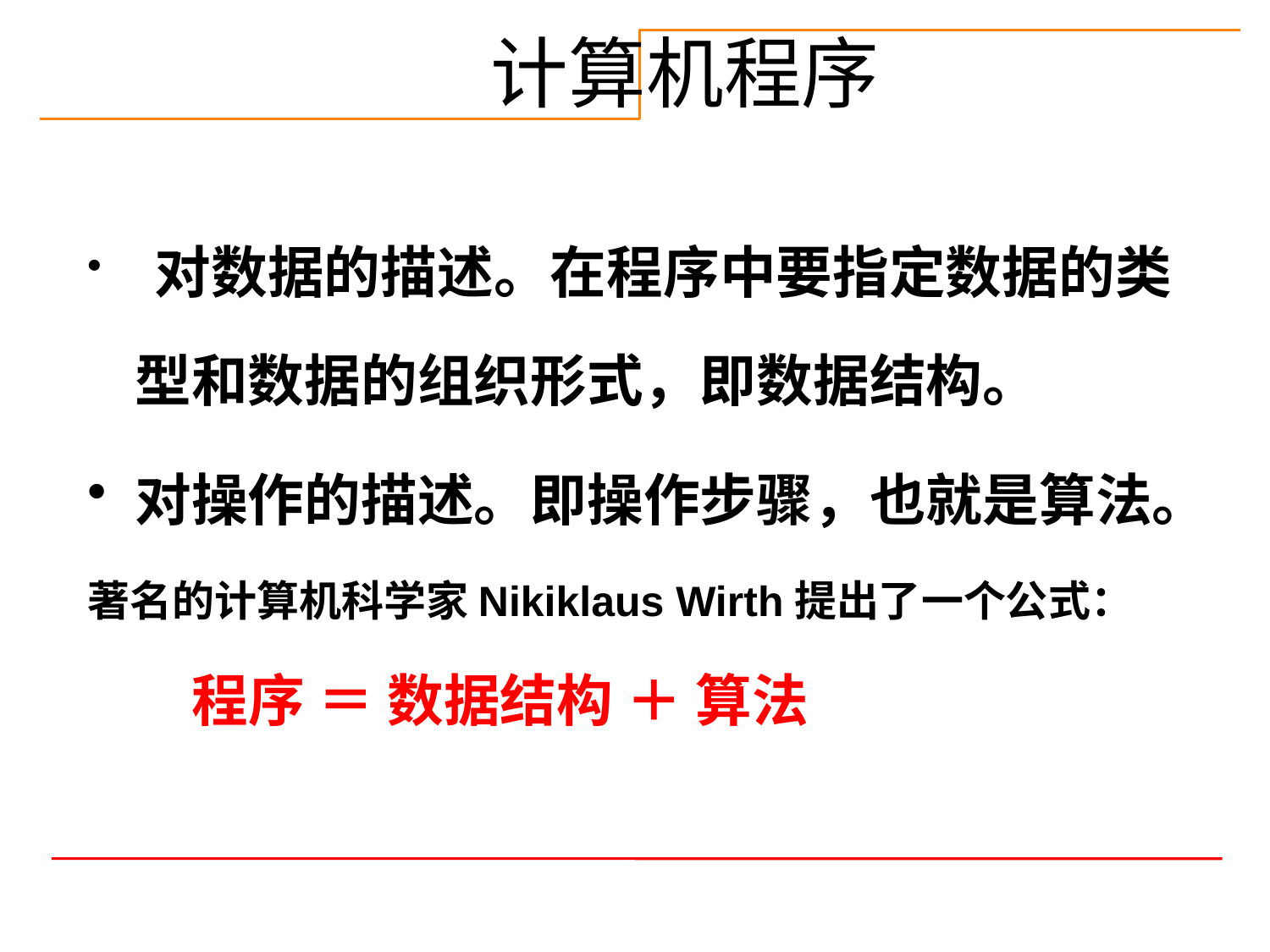

# 计算机程序
 对数据的描述。在程序中要指定数据的类型和数据的组织形式，即数据结构。
对操作的描述。即操作步骤，也就是算法。
著名的计算机科学家Nikiklaus Wirth提出了一个公式：                程序 ＝ 数据结构 ＋ 算法